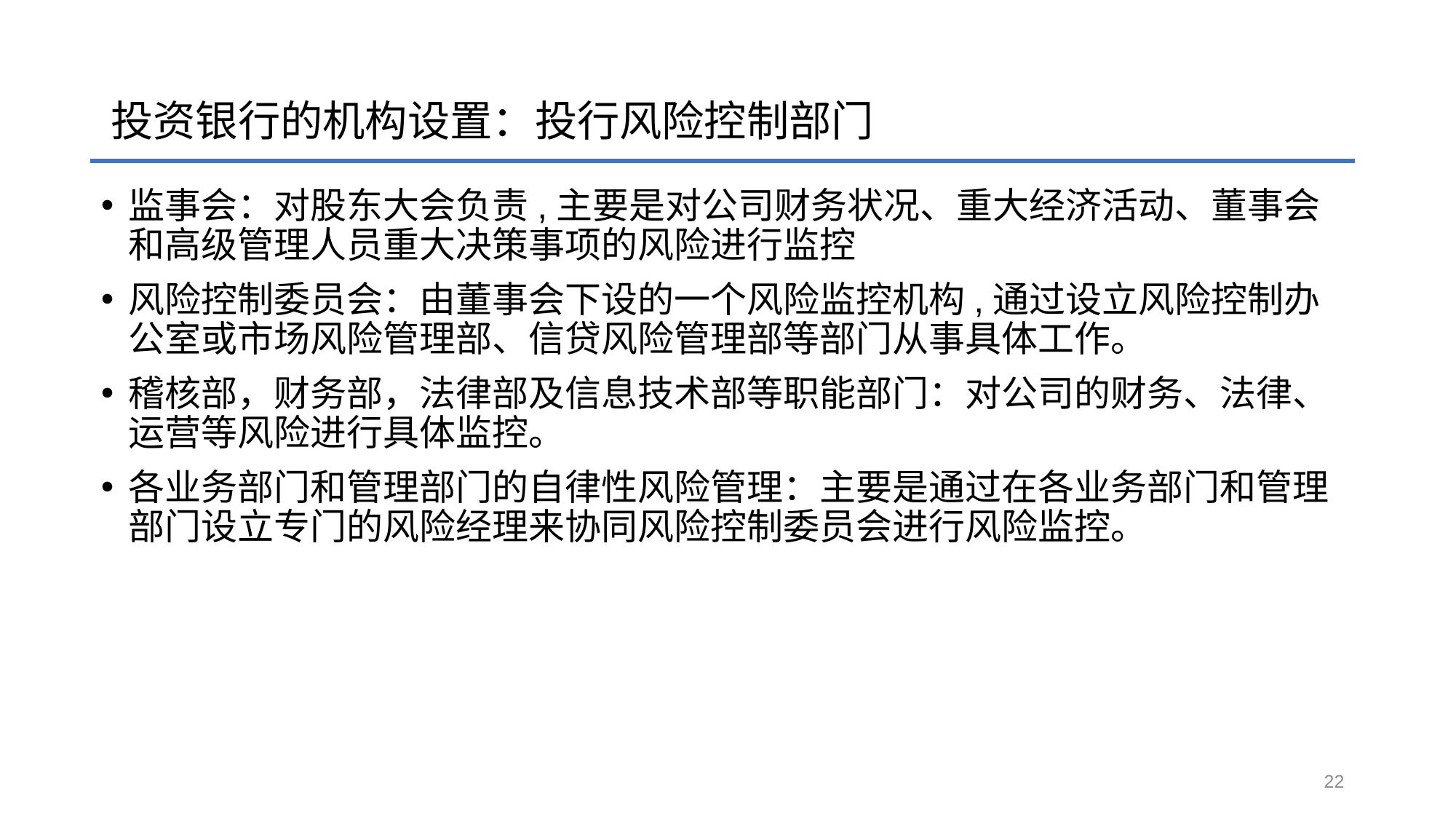

# 投资银行的机构设置：投行风险控制部门
监事会：对股东大会负责,主要是对公司财务状况、重大经济活动、董事会和高级管理人员重大决策事项的风险进行监控
风险控制委员会：由董事会下设的一个风险监控机构,通过设立风险控制办公室或市场风险管理部、信贷风险管理部等部门从事具体工作。
稽核部，财务部，法律部及信息技术部等职能部门：对公司的财务、法律、运营等风险进行具体监控。
各业务部门和管理部门的自律性风险管理：主要是通过在各业务部门和管理部门设立专门的风险经理来协同风险控制委员会进行风险监控。
22